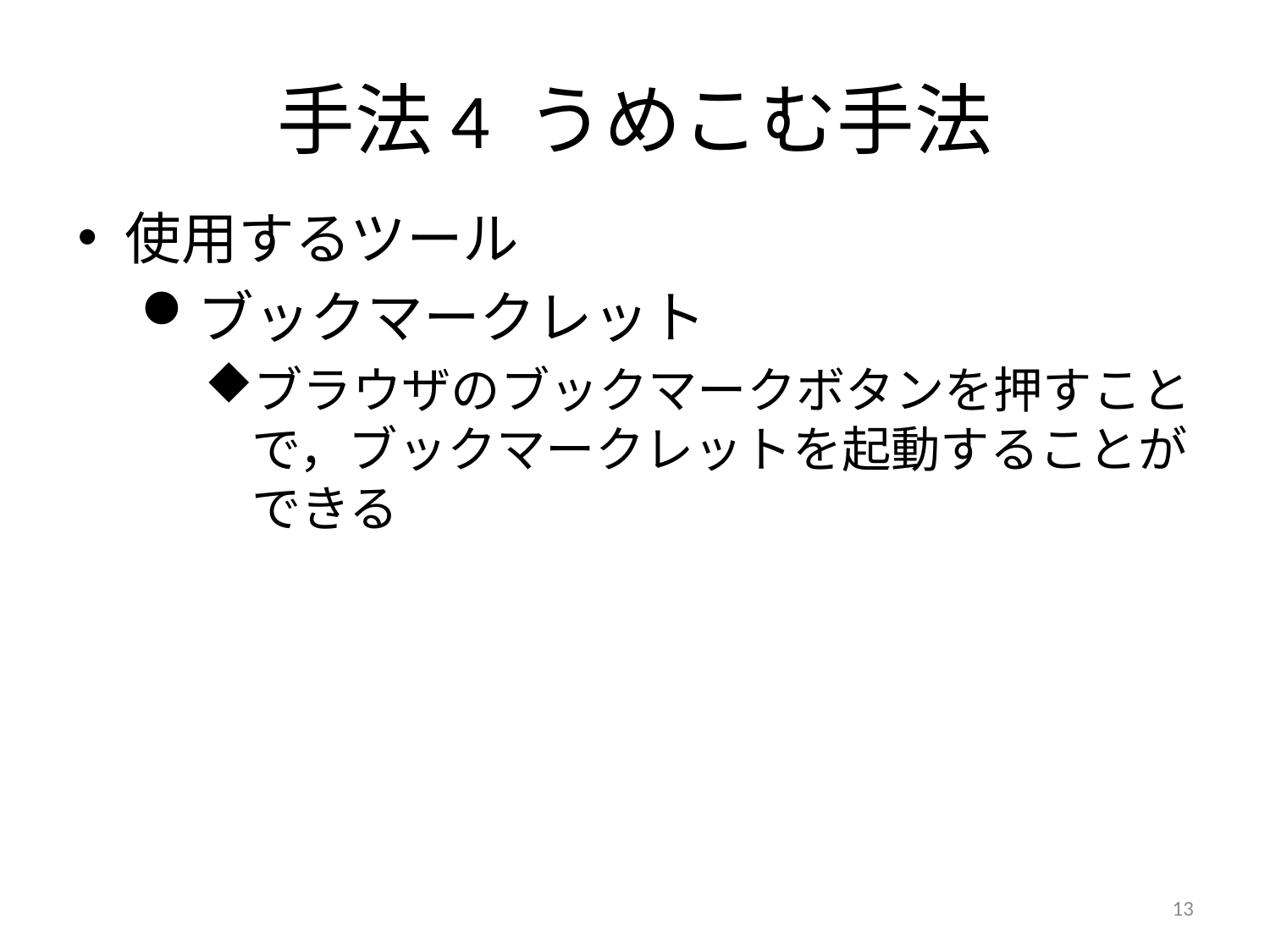

# 手法4 うめこむ手法
使用するツール
ブックマークレット
ブラウザのブックマークボタンを押すことで，ブックマークレットを起動することができる

13